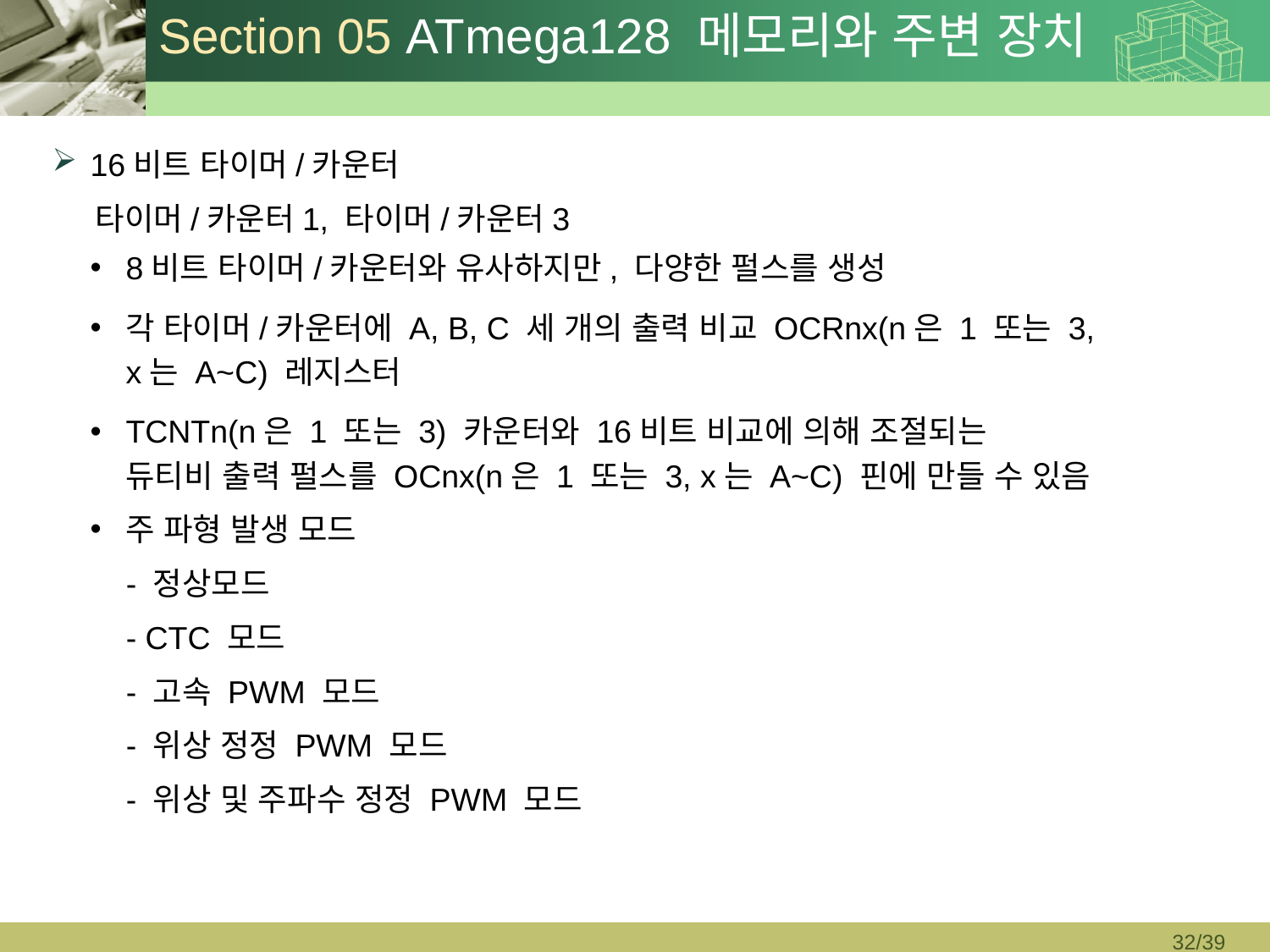

# Section 05 ATmega128 메모리와 주변 장치
16비트 타이머/카운터
    타이머/카운터1, 타이머/카운터3
8비트 타이머/카운터와 유사하지만, 다양한 펄스를 생성
각 타이머/카운터에 A, B, C 세 개의 출력 비교 OCRnx(n은 1 또는 3,
x는 A~C) 레지스터
TCNTn(n은 1 또는 3) 카운터와 16비트 비교에 의해 조절되는
듀티비 출력 펄스를 OCnx(n은 1 또는 3, x는 A~C) 핀에 만들 수 있음
주 파형 발생 모드
    - 정상모드
    - CTC 모드
    - 고속 PWM 모드
    - 위상 정정 PWM 모드
    - 위상 및 주파수 정정 PWM 모드